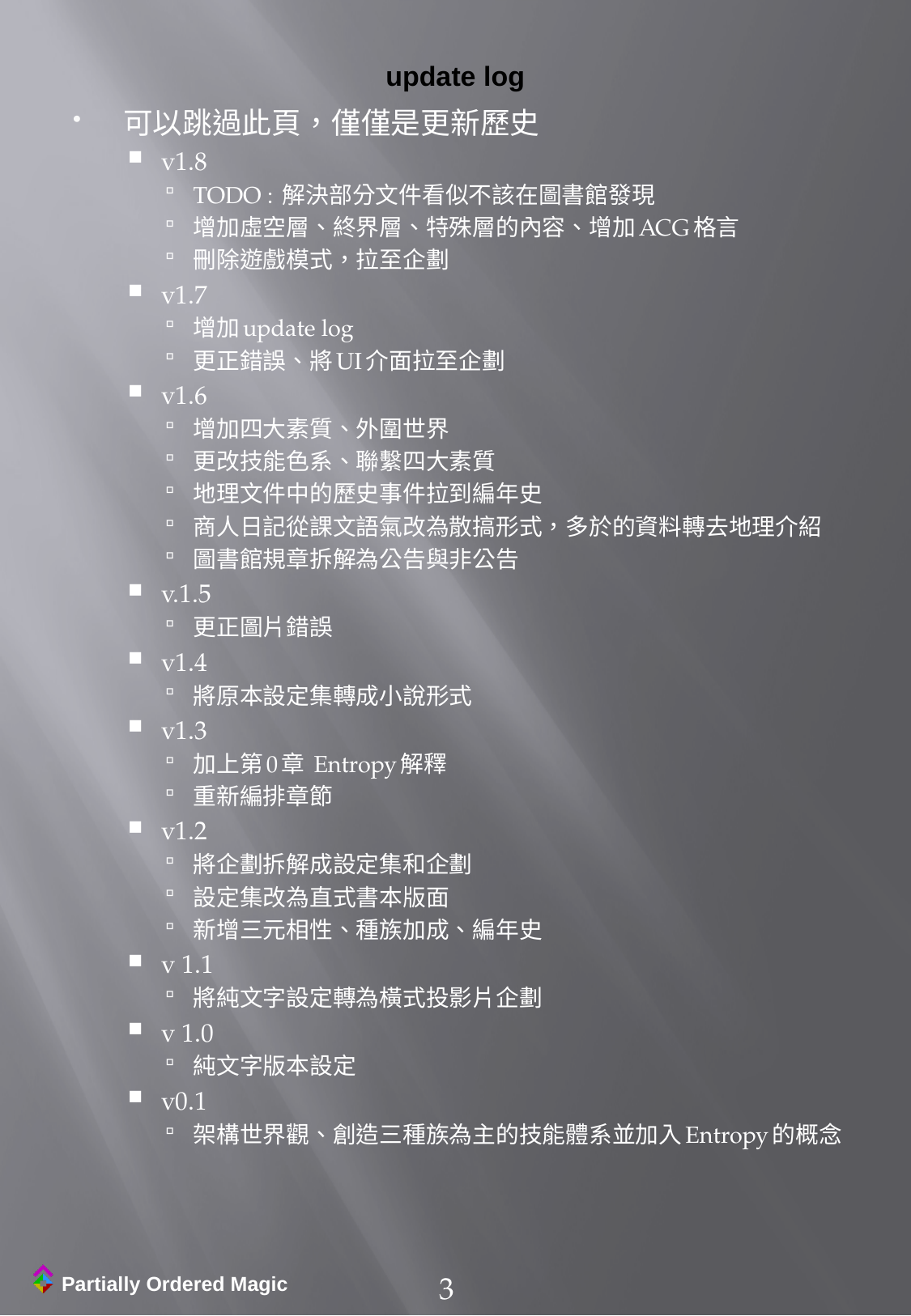

# update log
可以跳過此頁，僅僅是更新歷史
v1.8
TODO : 解決部分文件看似不該在圖書館發現
增加虛空層、終界層、特殊層的內容、增加ACG格言
刪除遊戲模式，拉至企劃
v1.7
增加update log
更正錯誤、將UI介面拉至企劃
v1.6
增加四大素質、外圍世界
更改技能色系、聯繫四大素質
地理文件中的歷史事件拉到編年史
商人日記從課文語氣改為散搞形式，多於的資料轉去地理介紹
圖書館規章拆解為公告與非公告
v.1.5
更正圖片錯誤
v1.4
將原本設定集轉成小說形式
v1.3
加上第0章 Entropy解釋
重新編排章節
v1.2
將企劃拆解成設定集和企劃
設定集改為直式書本版面
新增三元相性、種族加成、編年史
v 1.1
將純文字設定轉為橫式投影片企劃
v 1.0
純文字版本設定
v0.1
架構世界觀、創造三種族為主的技能體系並加入Entropy的概念